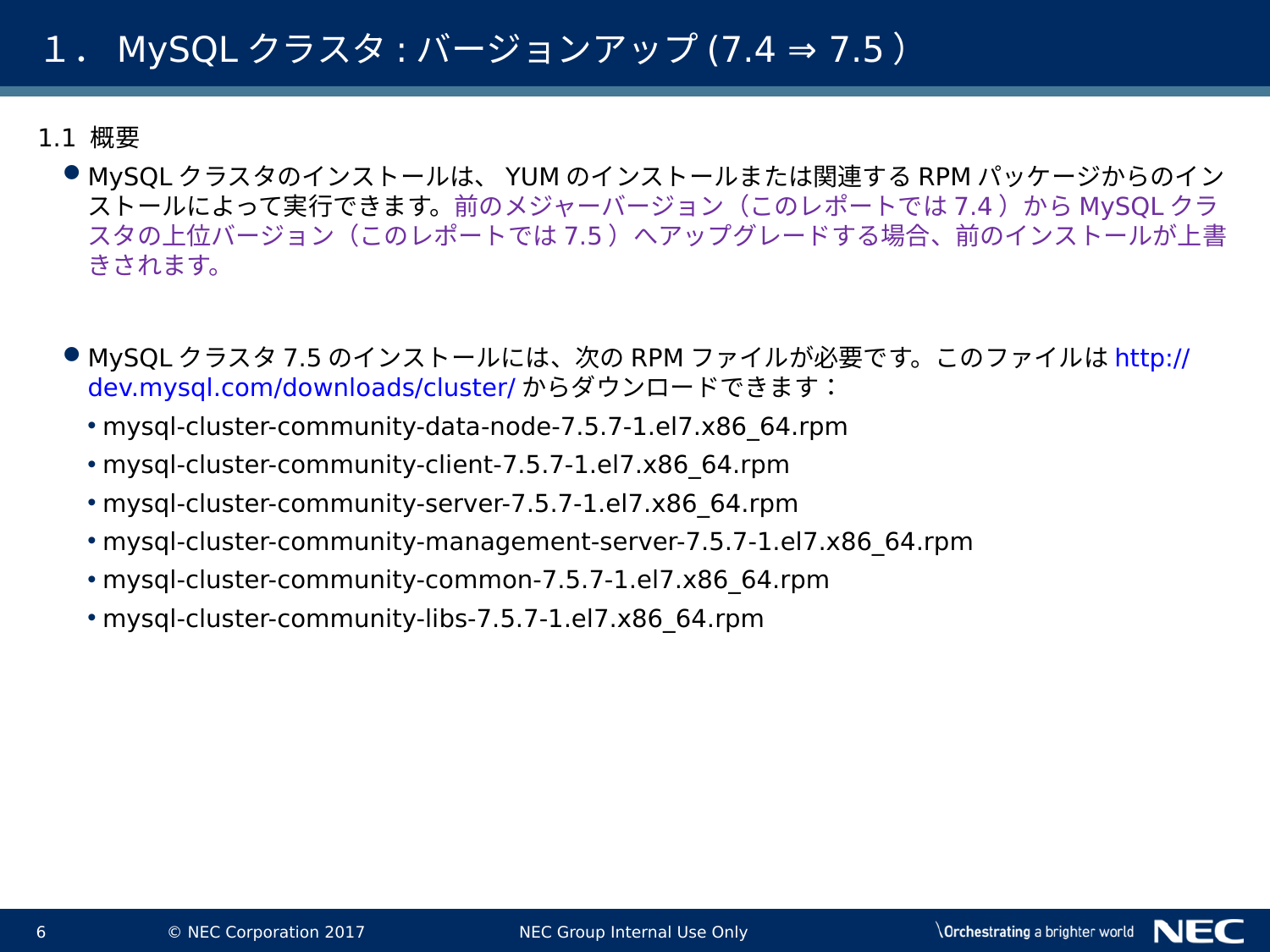

# １．MySQLクラスタ:バージョンアップ(7.4 ⇒ 7.5）
1.1 概要
MySQLクラスタのインストールは、YUMのインストールまたは関連するRPMパッケージからのインストールによって実行できます。前のメジャーバージョン（このレポートでは7.4）からMySQLクラスタの上位バージョン（このレポートでは7.5）へアップグレードする場合、前のインストールが上書きされます。

MySQLクラスタ7.5のインストールには、次のRPMファイルが必要です。このファイルはhttp://dev.mysql.com/downloads/cluster/からダウンロードできます：
mysql-cluster-community-data-node-7.5.7-1.el7.x86_64.rpm
mysql-cluster-community-client-7.5.7-1.el7.x86_64.rpm
mysql-cluster-community-server-7.5.7-1.el7.x86_64.rpm
mysql-cluster-community-management-server-7.5.7-1.el7.x86_64.rpm
mysql-cluster-community-common-7.5.7-1.el7.x86_64.rpm
mysql-cluster-community-libs-7.5.7-1.el7.x86_64.rpm